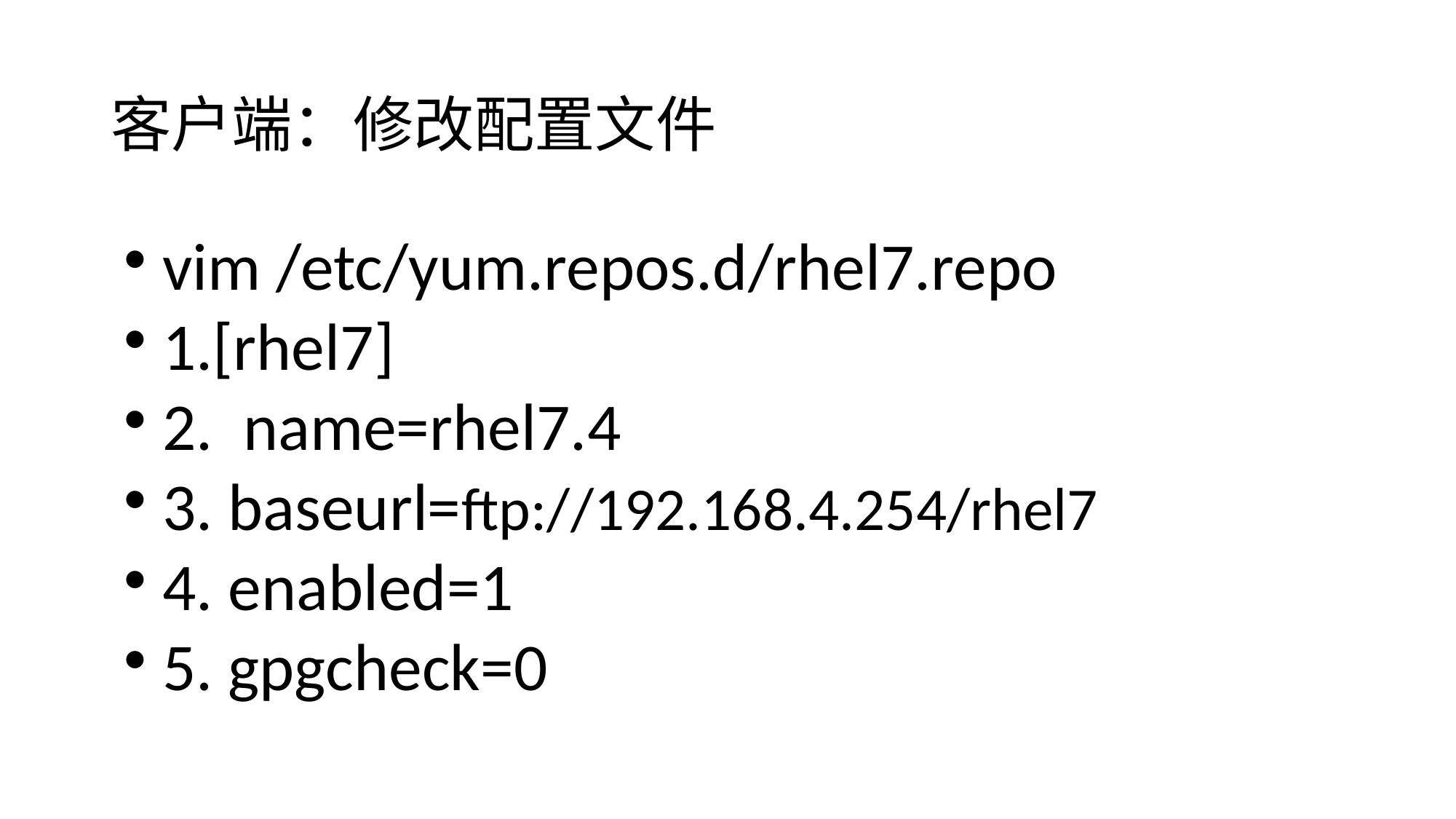

客户端：修改配置文件
vim /etc/yum.repos.d/rhel7.repo
1.[rhel7]
2.  name=rhel7.4
3. baseurl=ftp://192.168.4.254/rhel7
4. enabled=1
5. gpgcheck=0